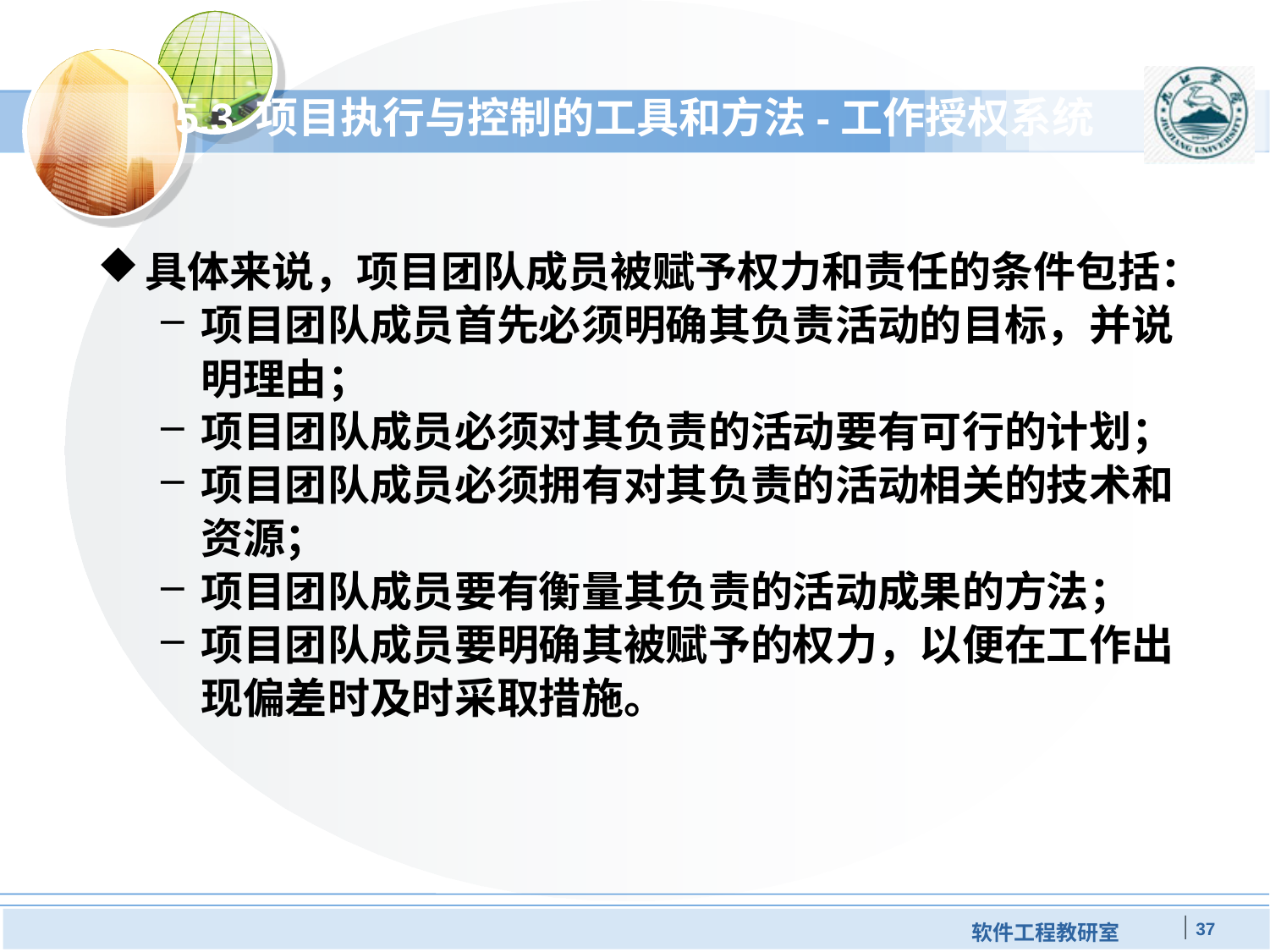

# 5.3 项目执行与控制的工具和方法-工作授权系统
具体来说，项目团队成员被赋予权力和责任的条件包括：
项目团队成员首先必须明确其负责活动的目标，并说明理由；
项目团队成员必须对其负责的活动要有可行的计划；
项目团队成员必须拥有对其负责的活动相关的技术和资源；
项目团队成员要有衡量其负责的活动成果的方法；
项目团队成员要明确其被赋予的权力，以便在工作出现偏差时及时采取措施。